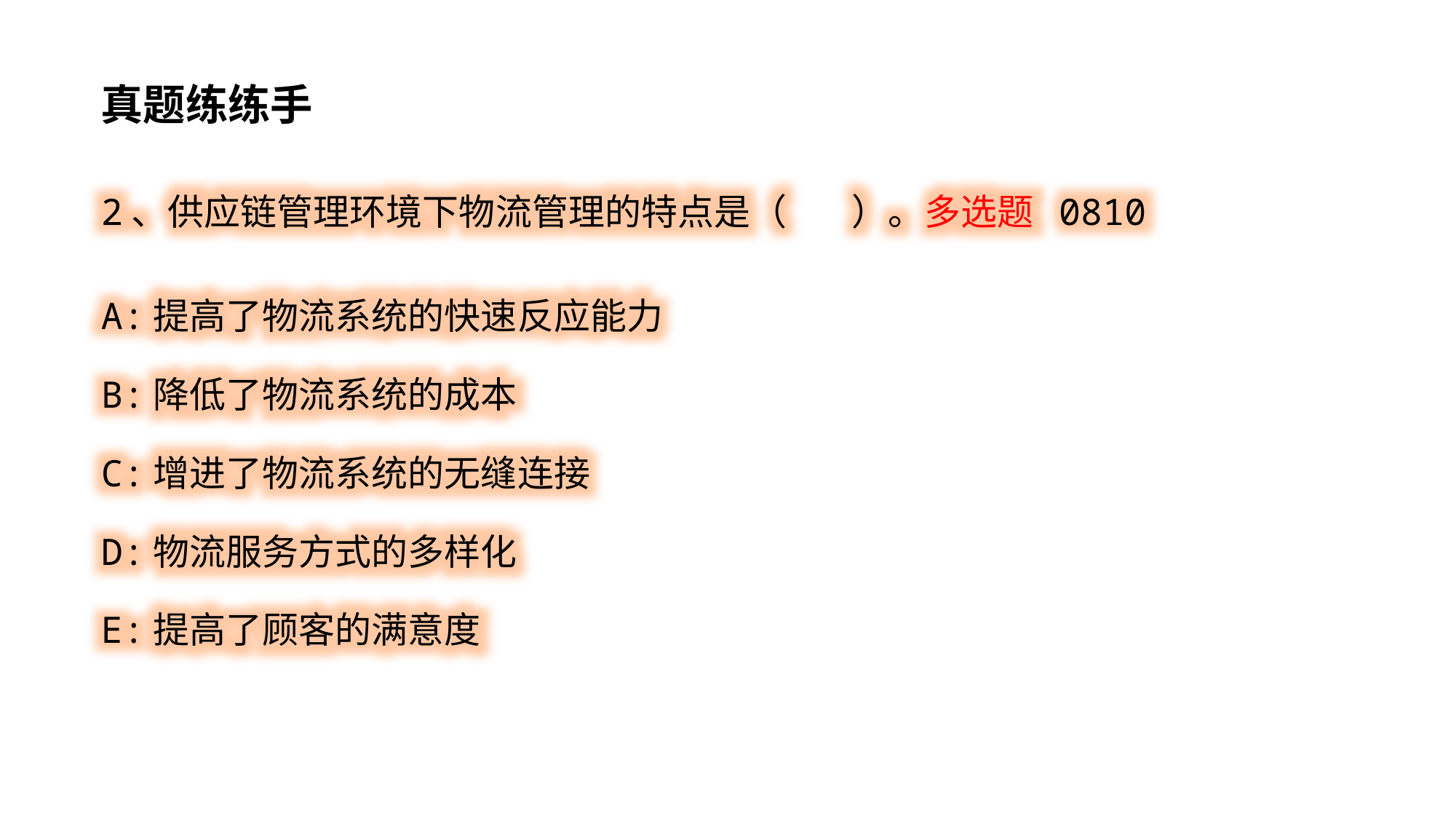

真题练练手
2、供应链管理环境下物流管理的特点是（        ）。多选题  0810

A:提高了物流系统的快速反应能力

B:降低了物流系统的成本

C:增进了物流系统的无缝连接

D:物流服务方式的多样化

E:提高了顾客的满意度